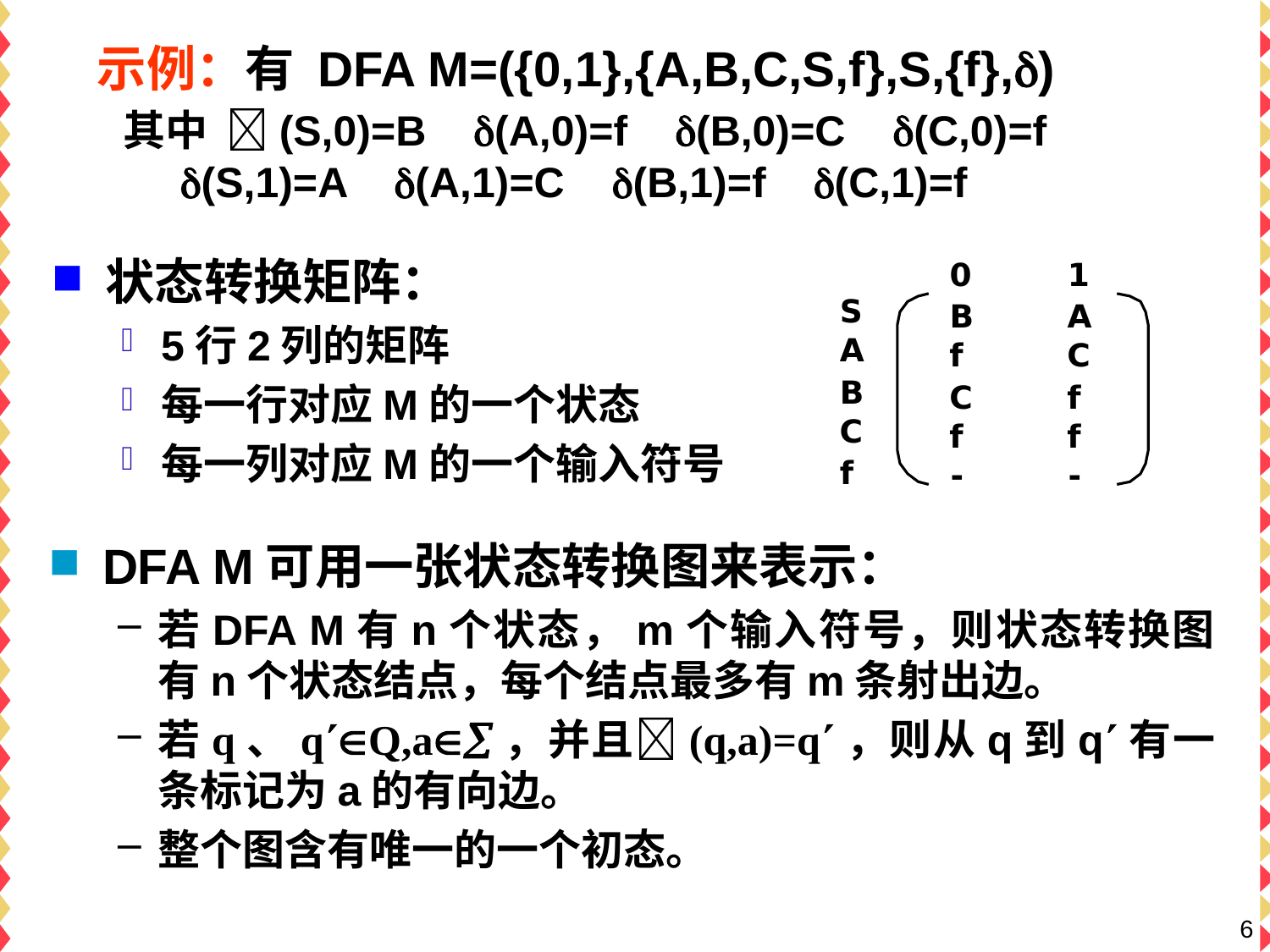

# 示例：有 DFA M=({0,1},{A,B,C,S,f},S,{f},δ) 其中  δ(S,0)=B    δ(A,0)=f    δ(B,0)=C    δ(C,0)=f δ(S,1)=A    δ(A,1)=C    δ(B,1)=f    δ(C,1)=f
状态转换矩阵：
5行2列的矩阵
每一行对应M的一个状态
每一列对应M的一个输入符号

0
1

S

B
A

A
f
C

B
C
f

C
f
f

f
-
-
DFA M可用一张状态转换图来表示：
若DFA M有n个状态，m个输入符号，则状态转换图有n个状态结点，每个结点最多有m条射出边。
若q、q′∈Q,a∈∑，并且δ(q,a)=q′，则从q到q′有一条标记为a的有向边。
整个图含有唯一的一个初态。
6